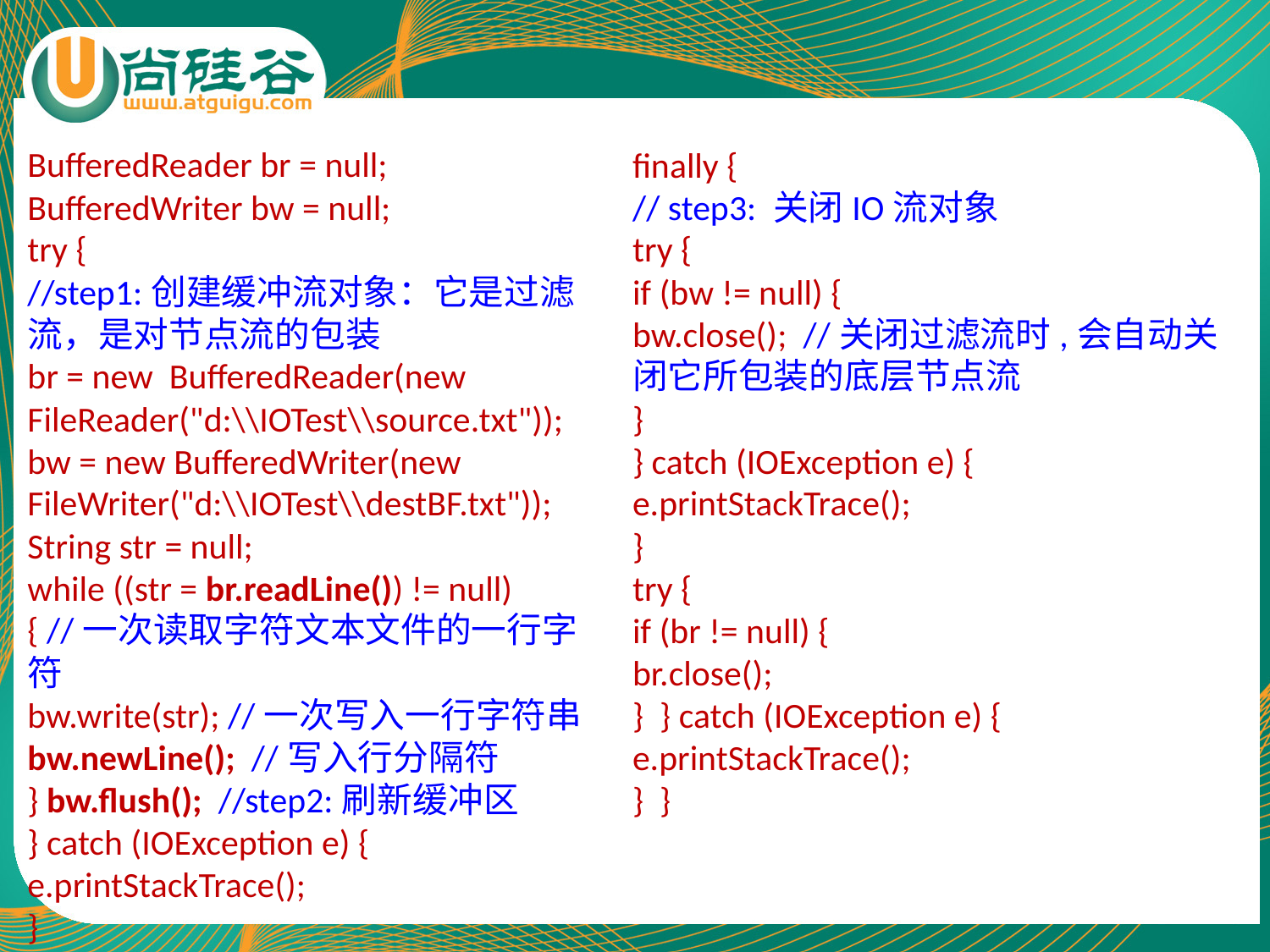

BufferedReader br = null;
BufferedWriter bw = null;
try {
//step1:创建缓冲流对象：它是过滤流，是对节点流的包装
br = new  BufferedReader(new FileReader("d:\\IOTest\\source.txt"));
bw = new BufferedWriter(new FileWriter("d:\\IOTest\\destBF.txt"));
String str = null;
while ((str = br.readLine()) != null) { //一次读取字符文本文件的一行字符
bw.write(str); //一次写入一行字符串
bw.newLine();  //写入行分隔符
} bw.flush();  //step2:刷新缓冲区
} catch (IOException e) {
e.printStackTrace();
}

finally {
// step3: 关闭IO流对象
try {
if (bw != null) {
bw.close();  //关闭过滤流时,会自动关闭它所包装的底层节点流
}
} catch (IOException e) {
e.printStackTrace();
}
try {
if (br != null) {
br.close();
}  } catch (IOException e) {
e.printStackTrace();
}  }